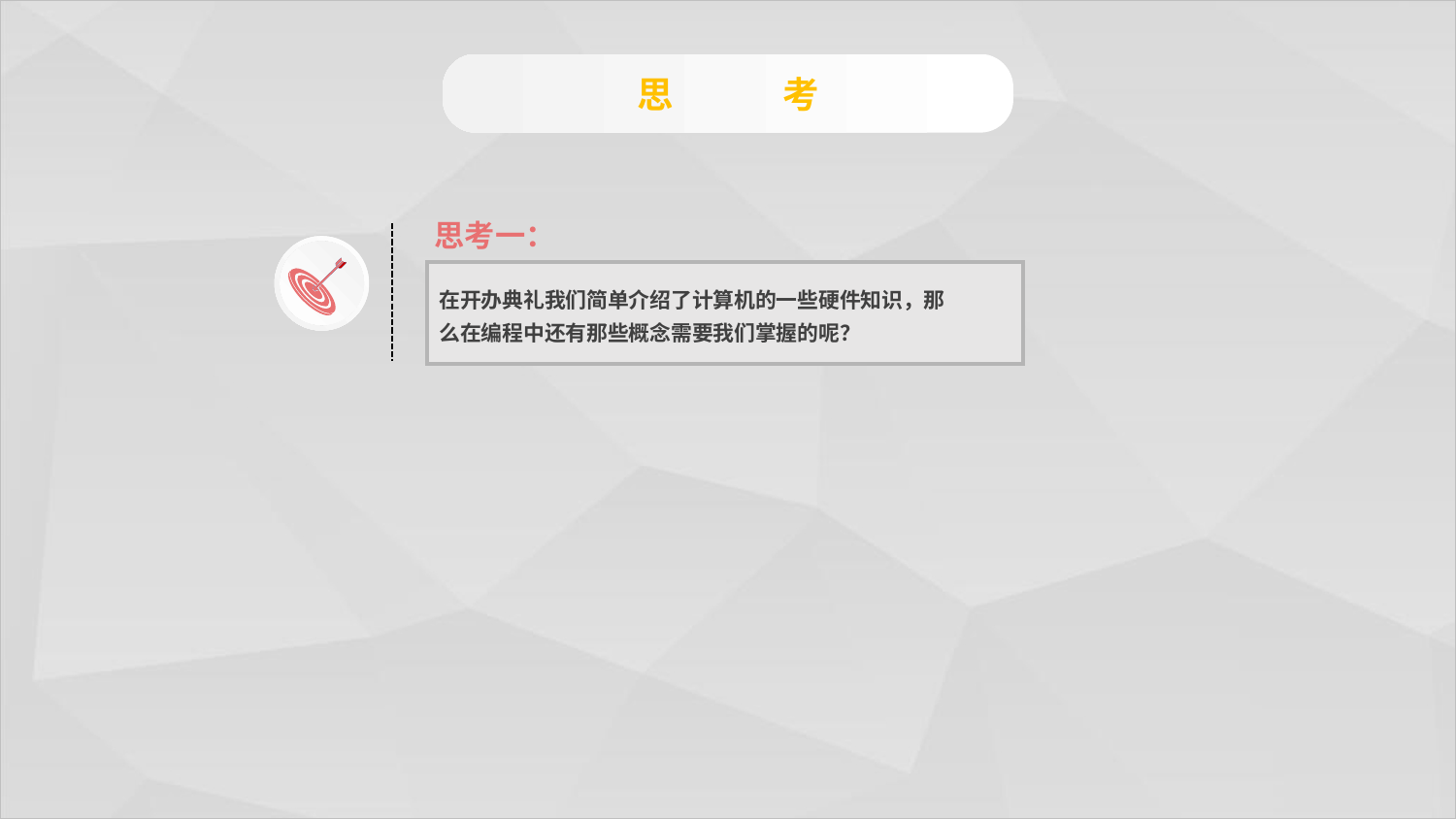

思	考
思考一：

在开办典礼我们简单介绍了计算机的一些硬件知识，那么在编程中还有那些概念需要我们掌握的呢？